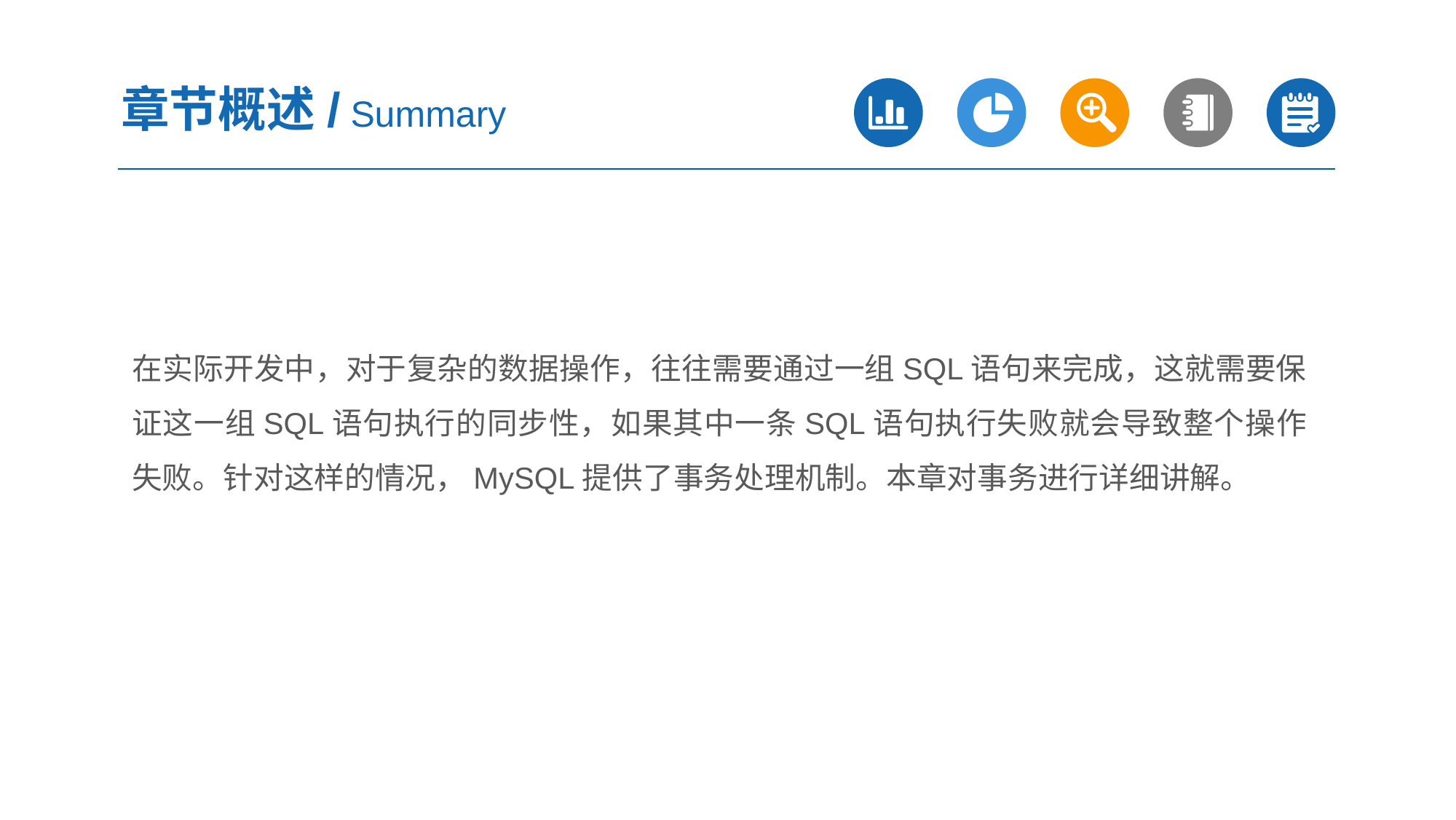

章节概述/ Summary
在实际开发中，对于复杂的数据操作，往往需要通过一组SQL语句来完成，这就需要保证这一组SQL语句执行的同步性，如果其中一条SQL语句执行失败就会导致整个操作失败。针对这样的情况，MySQL提供了事务处理机制。本章对事务进行详细讲解。